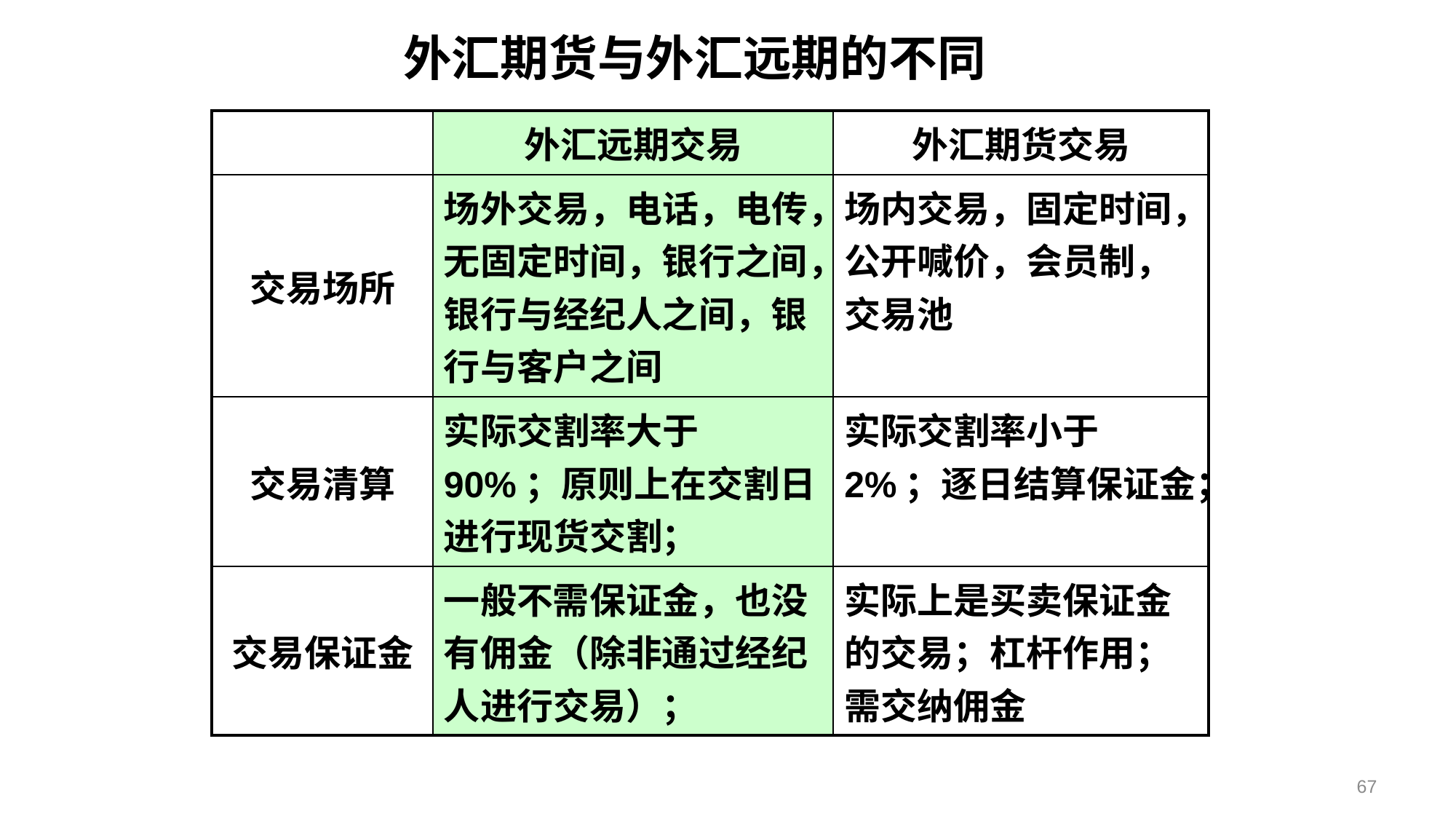

外汇期货与外汇远期的不同
|  | 外汇远期交易 | 外汇期货交易 |
| --- | --- | --- |
| 交易场所 | 场外交易，电话，电传，无固定时间，银行之间，银行与经纪人之间，银行与客户之间 | 场内交易，固定时间，公开喊价，会员制，交易池 |
| 交易清算 | 实际交割率大于90%；原则上在交割日进行现货交割； | 实际交割率小于2%；逐日结算保证金； |
| 交易保证金 | 一般不需保证金，也没有佣金（除非通过经纪人进行交易）； | 实际上是买卖保证金的交易；杠杆作用；需交纳佣金 |
67